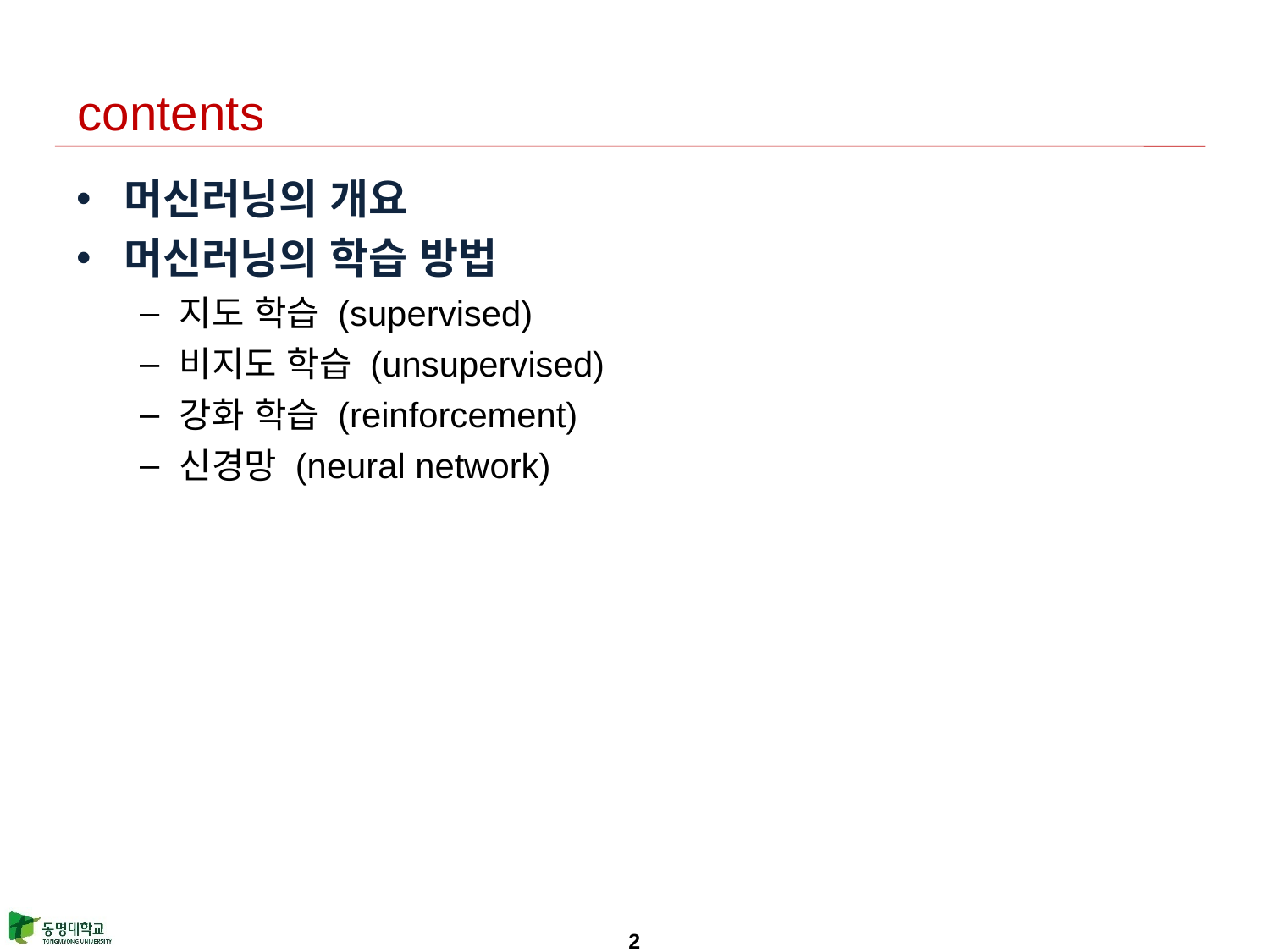

# contents
머신러닝의 개요
머신러닝의 학습 방법
지도 학습 (supervised)
비지도 학습 (unsupervised)
강화 학습 (reinforcement)
신경망 (neural network)

2